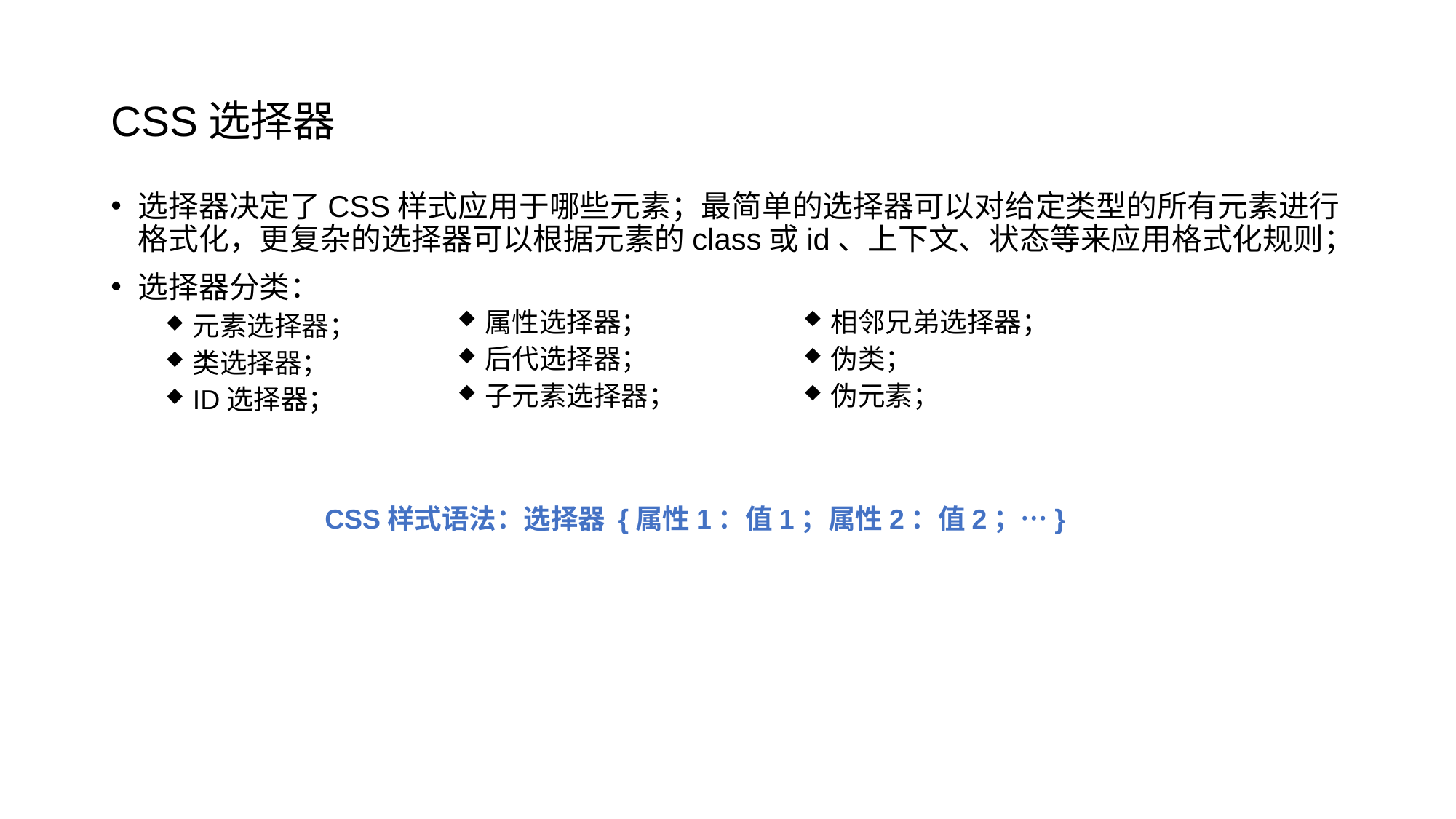

# CSS选择器
选择器决定了CSS样式应用于哪些元素；最简单的选择器可以对给定类型的所有元素进行格式化，更复杂的选择器可以根据元素的class或id、上下文、状态等来应用格式化规则；
选择器分类：
元素选择器；
类选择器；
ID选择器；

属性选择器；
后代选择器；
子元素选择器；
相邻兄弟选择器；
伪类；
伪元素；
CSS样式语法：选择器 {属性1：值1；属性2：值2；…}